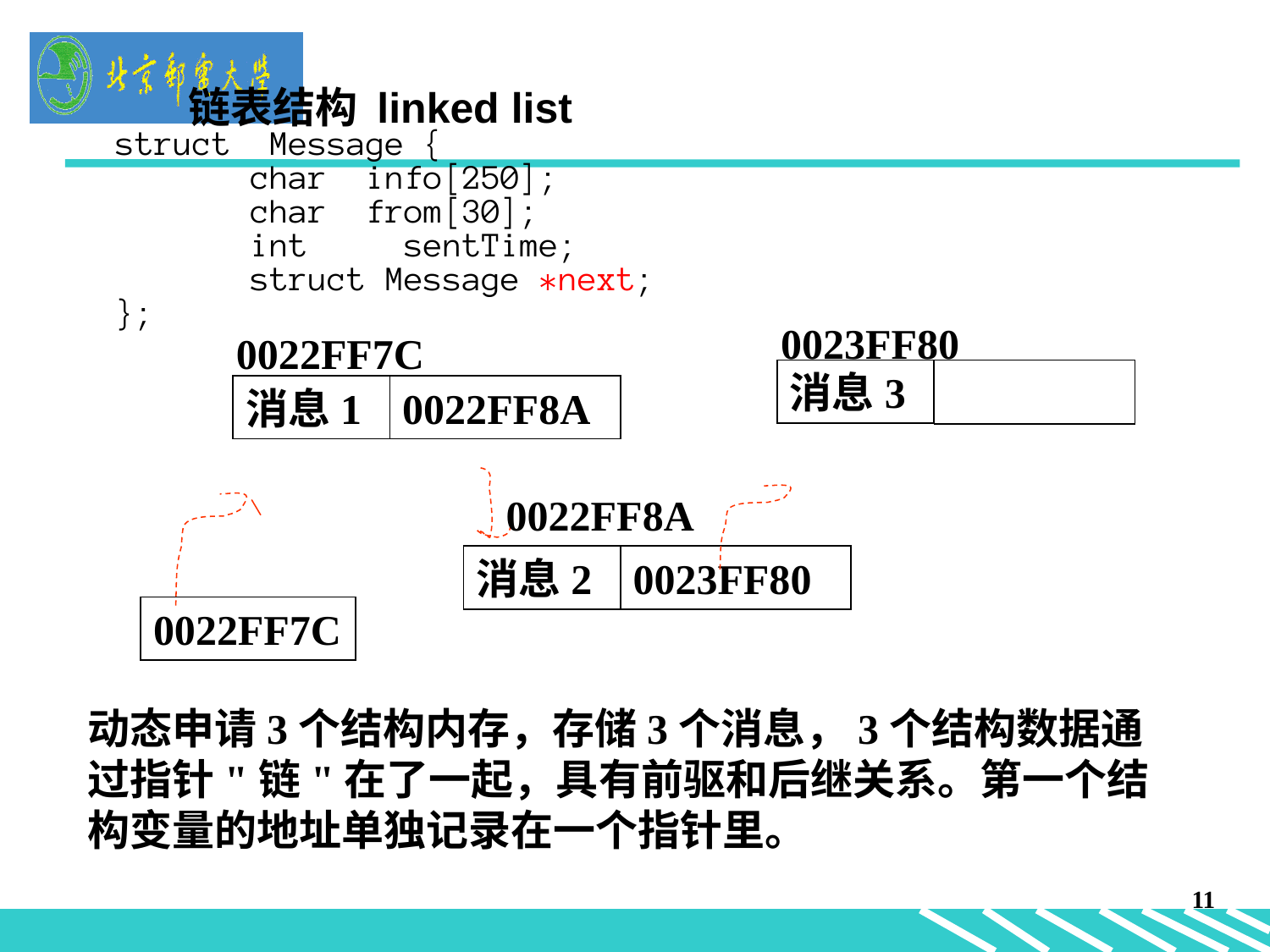

链表结构 linked list
struct  Message {
       char  info[250];
       char  from[30];
       int     sentTime;
       struct Message *next;
};
0023FF80
0022FF7C
消息3

消息1
0022FF8A

0022FF8A

消息2
0023FF80
0022FF7C
动态申请3个结构内存，存储3个消息，3个结构数据通过指针"链"在了一起，具有前驱和后继关系。第一个结构变量的地址单独记录在一个指针里。
11